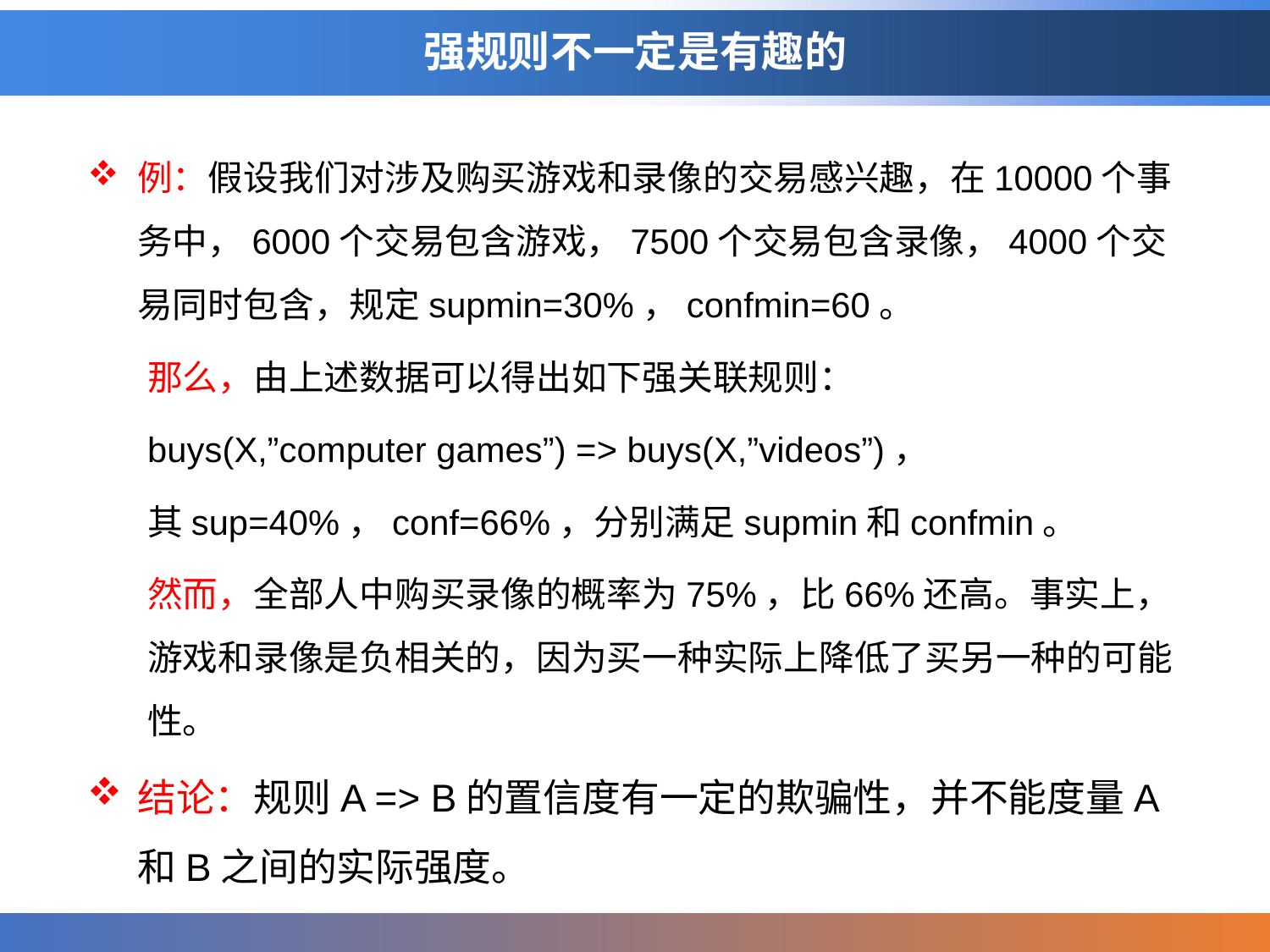

# 强规则不一定是有趣的
例：假设我们对涉及购买游戏和录像的交易感兴趣，在10000个事务中，6000个交易包含游戏，7500个交易包含录像，4000个交易同时包含，规定supmin=30%，confmin=60。
那么，由上述数据可以得出如下强关联规则：
buys(X,”computer games”) => buys(X,”videos”)，
其sup=40%，conf=66%，分别满足supmin和confmin。
然而，全部人中购买录像的概率为75%，比66%还高。事实上，游戏和录像是负相关的，因为买一种实际上降低了买另一种的可能性。
结论：规则A => B的置信度有一定的欺骗性，并不能度量A 和B之间的实际强度。